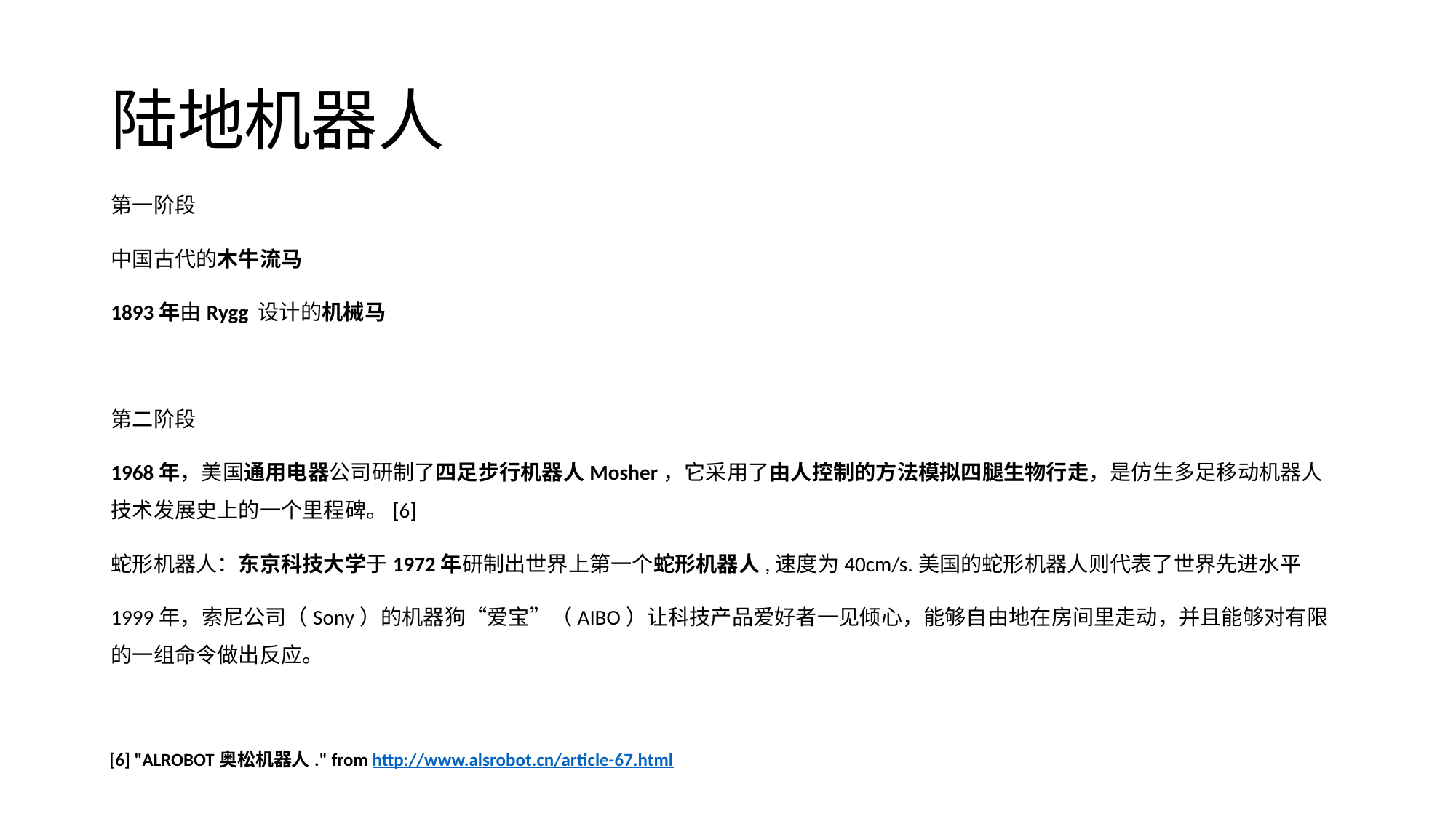

# 陆地机器人

第一阶段
中国古代的木牛流马
1893年由Rygg 设计的机械马

第二阶段
1968年，美国通用电器公司研制了四足步行机器人Mosher，它采用了由人控制的方法模拟四腿生物行走，是仿生多足移动机器人技术发展史上的一个里程碑。[6]
蛇形机器人：东京科技大学于1972年研制出世界上第一个蛇形机器人,速度为40cm/s.美国的蛇形机器人则代表了世界先进水平
1999年，索尼公司（Sony）的机器狗“爱宝”（AIBO）让科技产品爱好者一见倾心，能够自由地在房间里走动，并且能够对有限的一组命令做出反应。

[6] "ALROBOT奥松机器人." from http://www.alsrobot.cn/article-67.html